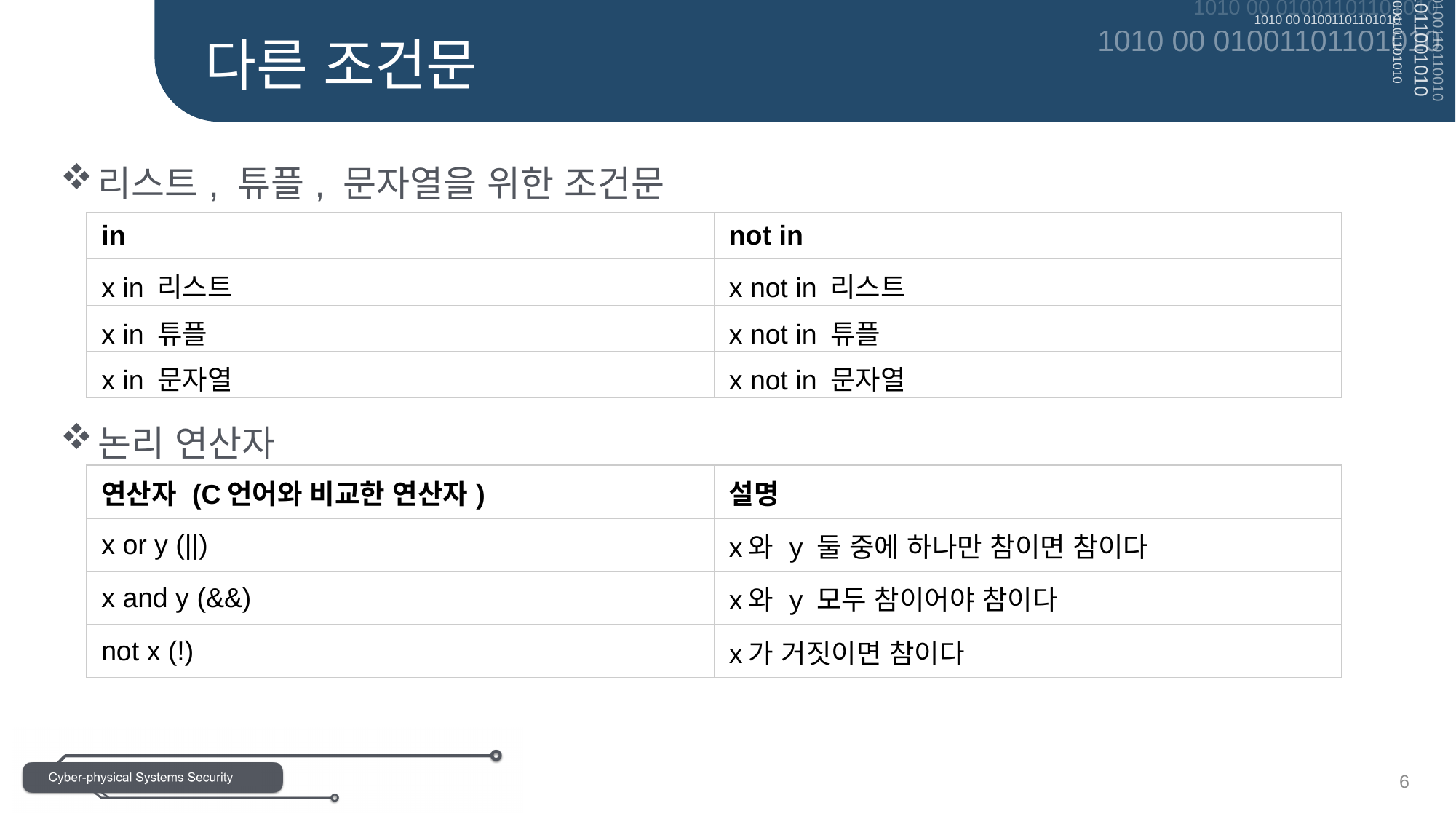

다른 조건문
리스트, 튜플, 문자열을 위한 조건문

논리 연산자
| in | not in |
| --- | --- |
| x in 리스트 | x not in 리스트 |
| x in 튜플 | x not in 튜플 |
| x in 문자열 | x not in 문자열 |

| 연산자 (C언어와 비교한 연산자) | 설명 |
| --- | --- |
| x or y (||) | x와 y 둘 중에 하나만 참이면 참이다 |
| x and y (&&) | x와 y 모두 참이어야 참이다 |
| not x (!) | x가 거짓이면 참이다 |
6